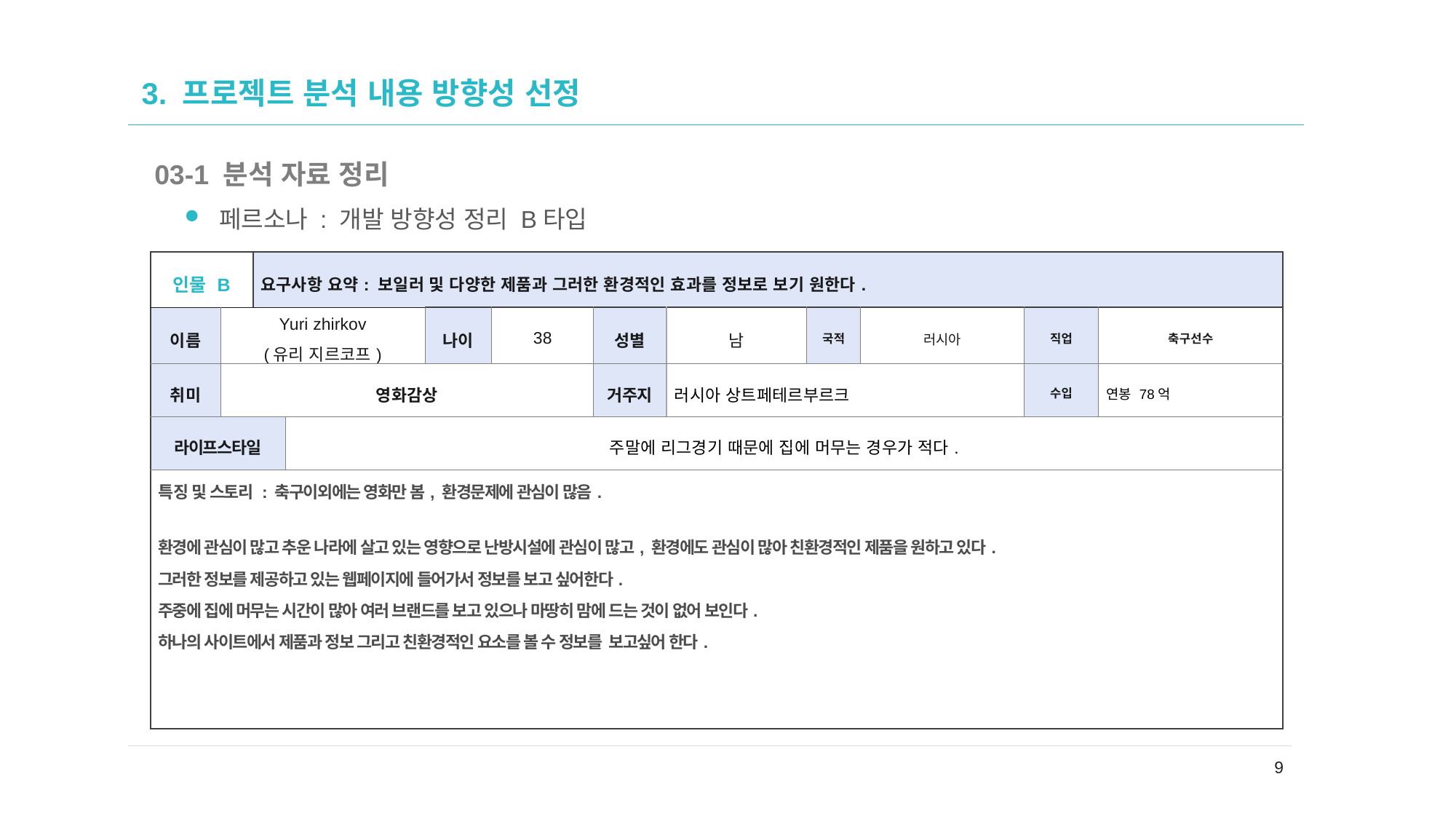

02
# 3. 프로젝트 분석 내용 방향성 선정
03-1 분석 자료 정리
페르소나 : 개발 방향성 정리 B타입
| 인물 B |  | 요구사항 요약: 보일러 및 다양한 제품과 그러한 환경적인 효과를 정보로 보기 원한다. |  |  |  |  |  |  |  |  |  |
| --- | --- | --- | --- | --- | --- | --- | --- | --- | --- | --- | --- |
| 이름 | Yuri zhirkov (유리 지르코프) |  |  | 나이 | 38 | 성별 | 남 | 국적 | 러시아 | 직업 | 축구선수 |
| 취미 | 영화감상 |  |  |  |  | 거주지 | 러시아 상트페테르부르크 |  |  | 수입 | 연봉 78억 |
| 라이프스타일 |  |  | 주말에 리그경기 때문에 집에 머무는 경우가 적다. |  |  |  |  |  |  |  |  |
| 특징 및 스토리 : 축구이외에는 영화만 봄, 환경문제에 관심이 많음. 환경에 관심이 많고 추운 나라에 살고 있는 영향으로 난방시설에 관심이 많고, 환경에도 관심이 많아 친환경적인 제품을 원하고 있다. 그러한 정보를 제공하고 있는 웹페이지에 들어가서 정보를 보고 싶어한다. 주중에 집에 머무는 시간이 많아 여러 브랜드를 보고 있으나 마땅히 맘에 드는 것이 없어 보인다. 하나의 사이트에서 제품과 정보 그리고 친환경적인 요소를 볼 수 정보를 보고싶어 한다. |  |  |  |  |  |  |  |  |  |  |  |
9